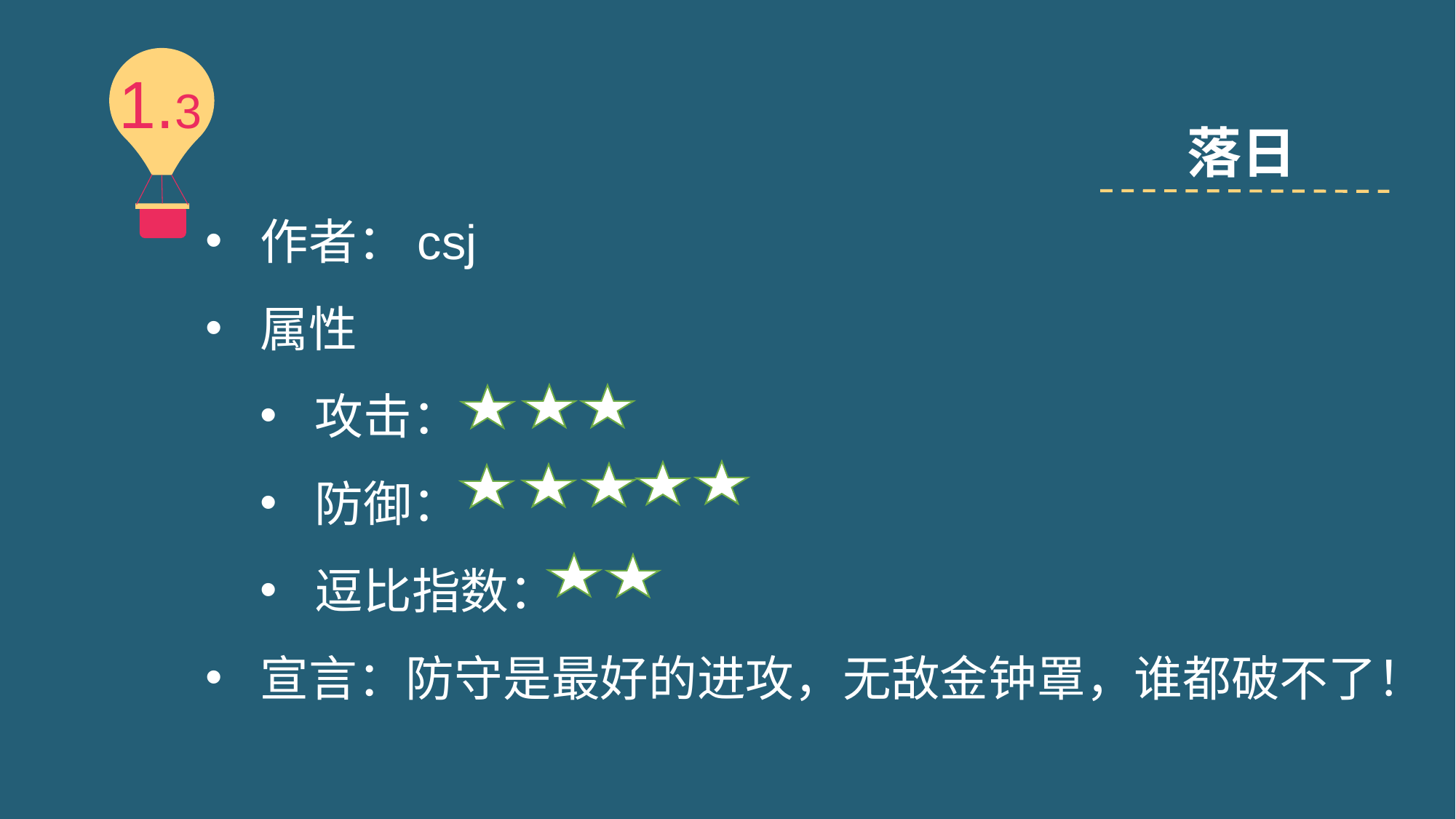

1.3
落日
作者：csj
属性
攻击：
防御：
逗比指数：
宣言：防守是最好的进攻，无敌金钟罩，谁都破不了！